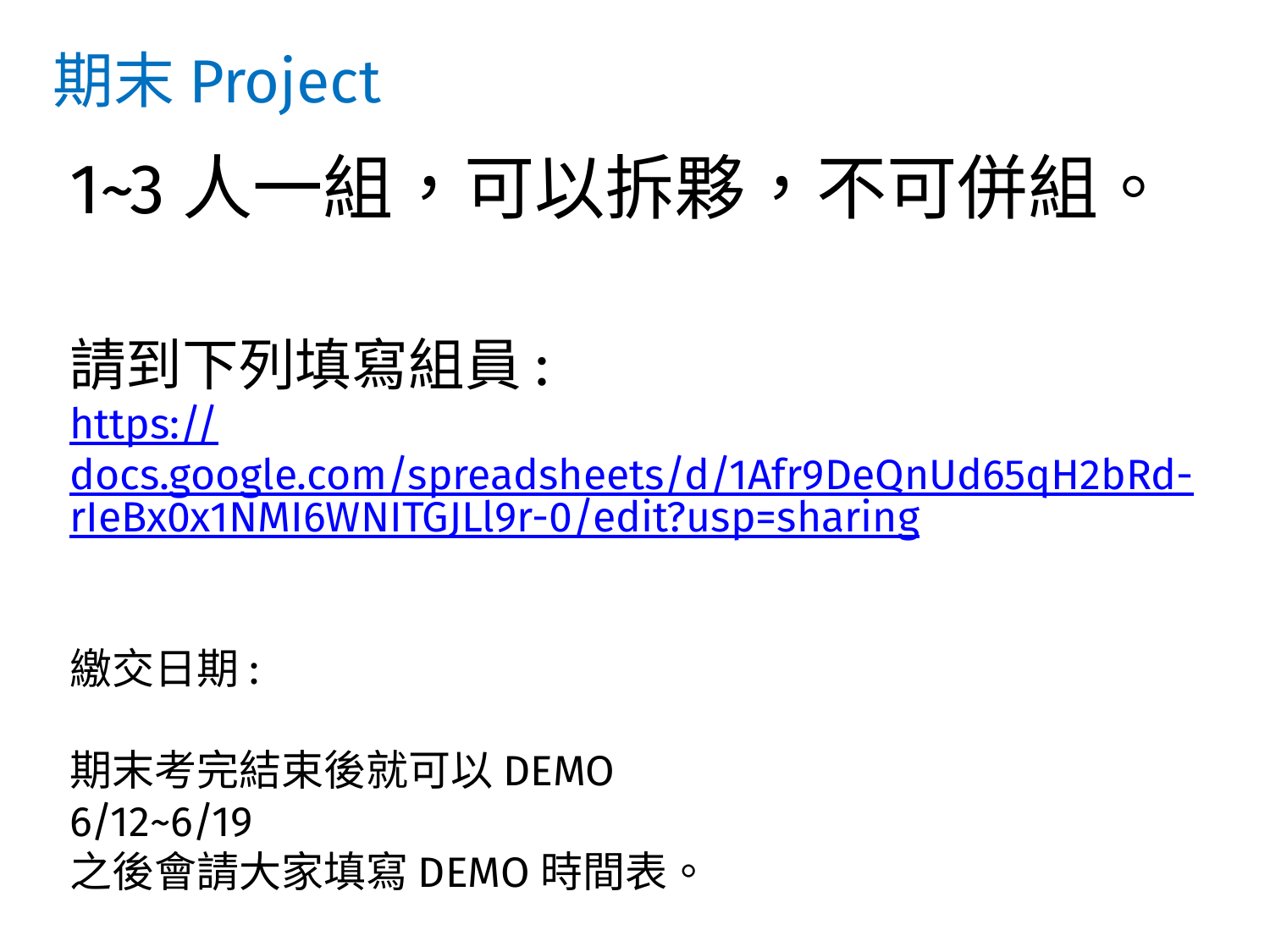

# 期末Project
1~3人一組，可以拆夥，不可併組。

請到下列填寫組員:
https://docs.google.com/spreadsheets/d/1Afr9DeQnUd65qH2bRd-rIeBx0x1NMI6WNITGJLl9r-0/edit?usp=sharing

繳交日期:

期末考完結束後就可以DEMO
6/12~6/19
之後會請大家填寫DEMO時間表。